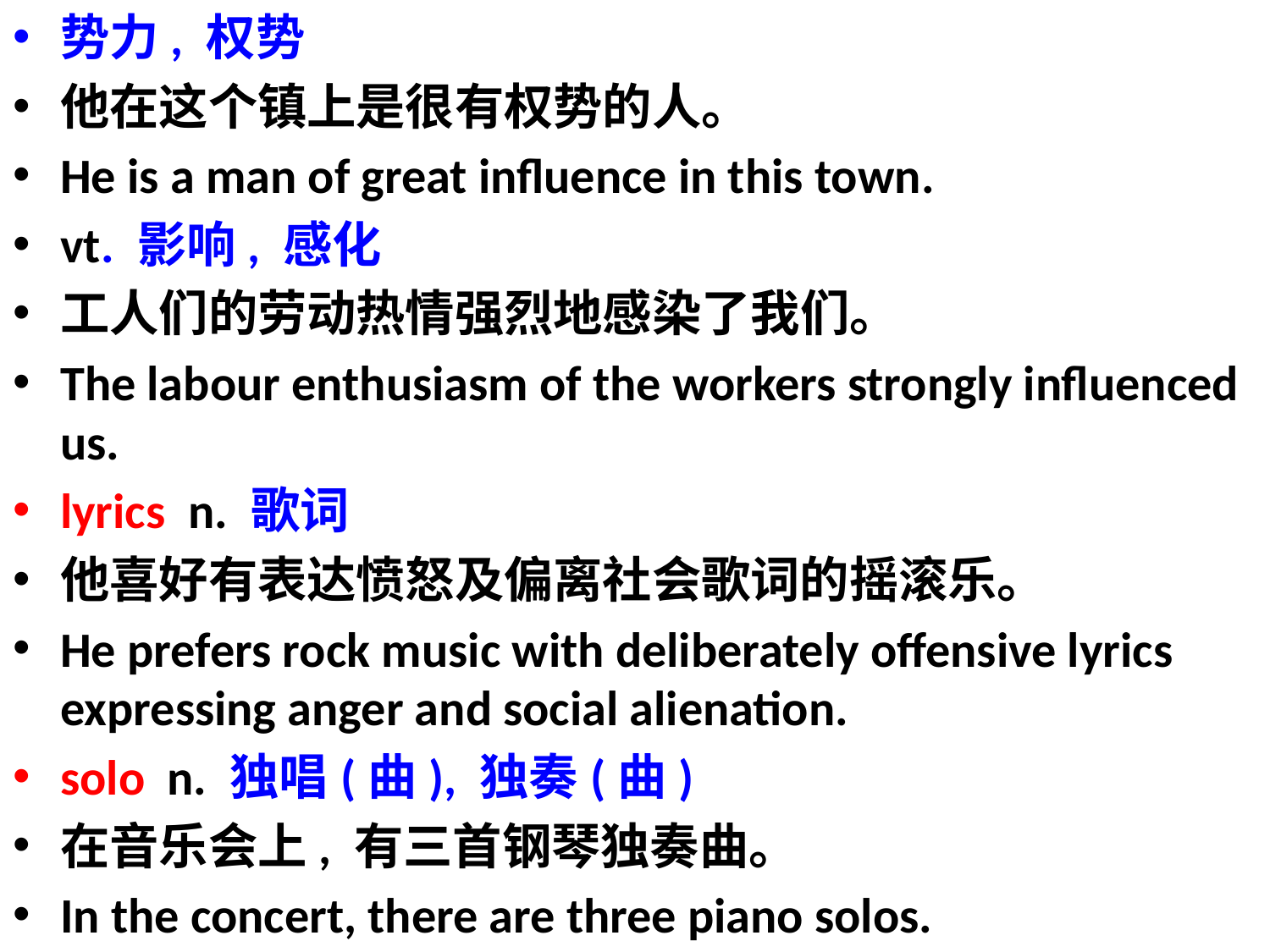

势力, 权势
他在这个镇上是很有权势的人。
He is a man of great influence in this town.
vt. 影响, 感化
工人们的劳动热情强烈地感染了我们。
The labour enthusiasm of the workers strongly influenced us.
lyrics  n. 歌词
他喜好有表达愤怒及偏离社会歌词的摇滚乐。
He prefers rock music with deliberately offensive lyrics expressing anger and social alienation.
solo  n. 独唱(曲), 独奏(曲)
在音乐会上, 有三首钢琴独奏曲。
In the concert, there are three piano solos.